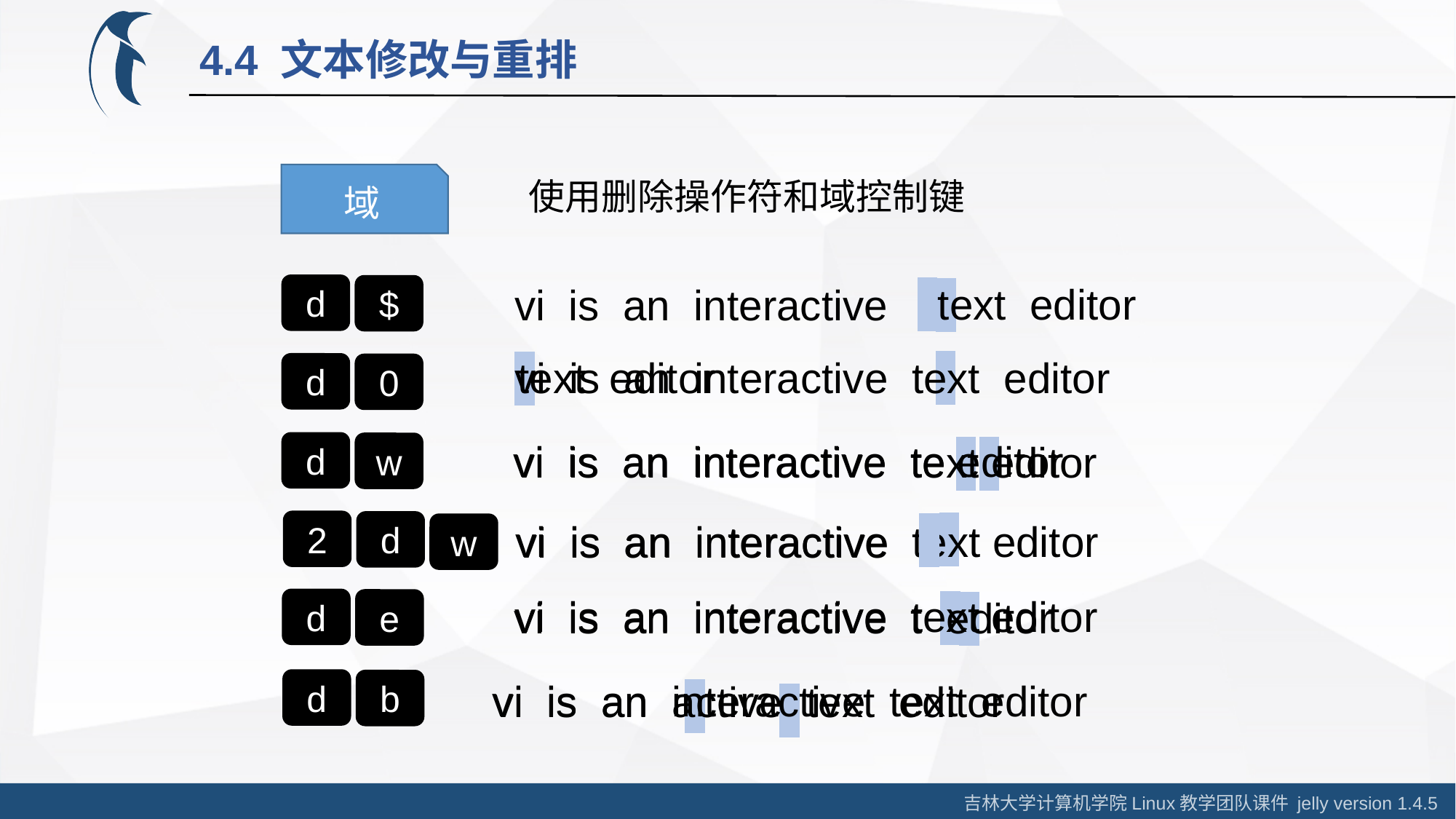

4.4 文本修改与重排
域
使用删除操作符和域控制键
 text  editor
vi  is  an  interactive
d
$

 text  editor
vi  is  an  interactive  text  editor

d
0
vi  is  an  interactive  te editor
vi  is  an  interactive  text editor
d
w

vi  is  an  interactive  text editor
vi  is  an  interactive
2
d
w

vi  is  an  interactive  text editor
vi  is  an  interactive  t  editor
d
e

vi  is  an  interactive  text  editor
d
vi  is  an  active  text  editor
b